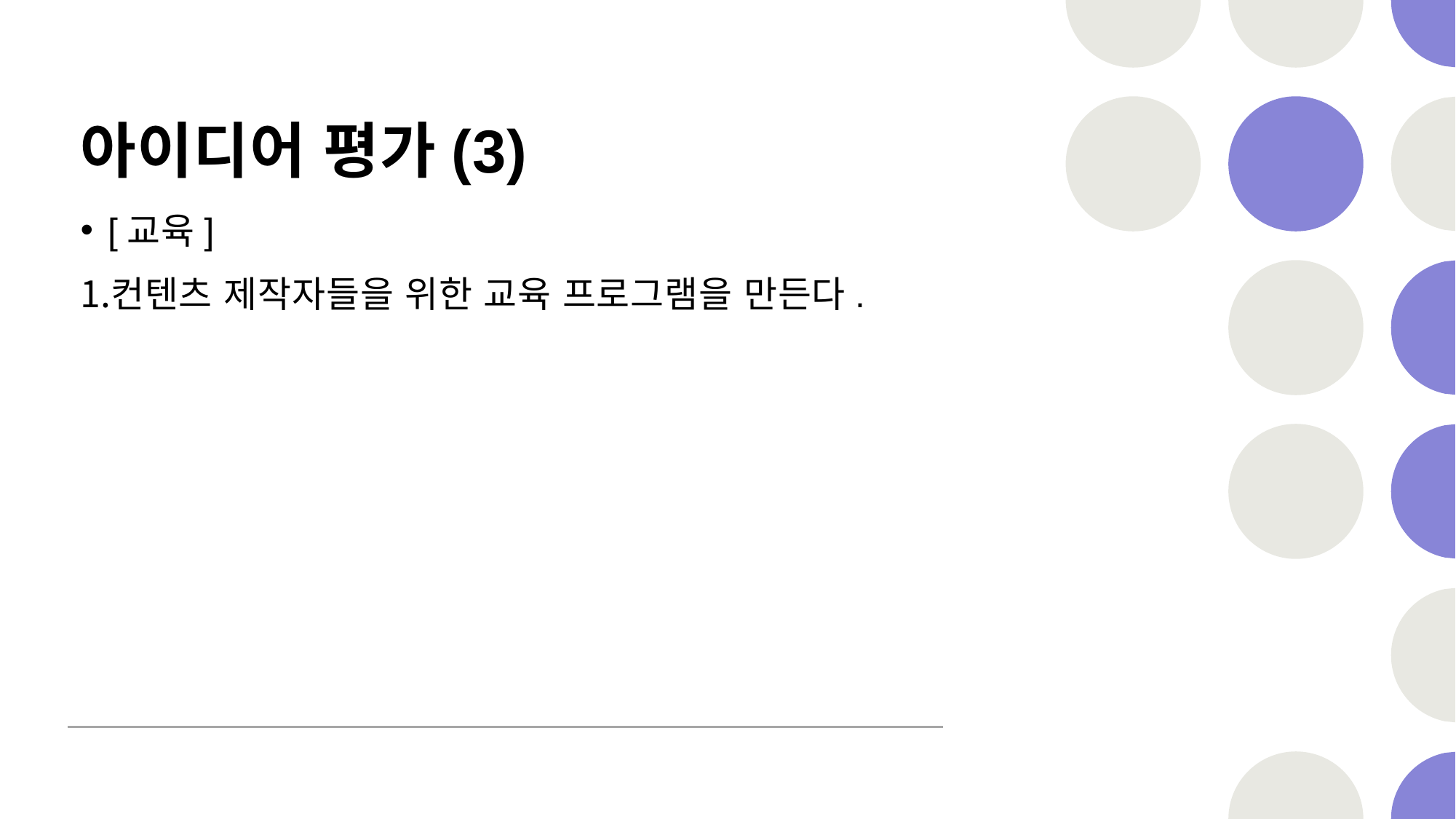

# 아이디어 평가(3)
[교육]
컨텐츠 제작자들을 위한 교육 프로그램을 만든다.